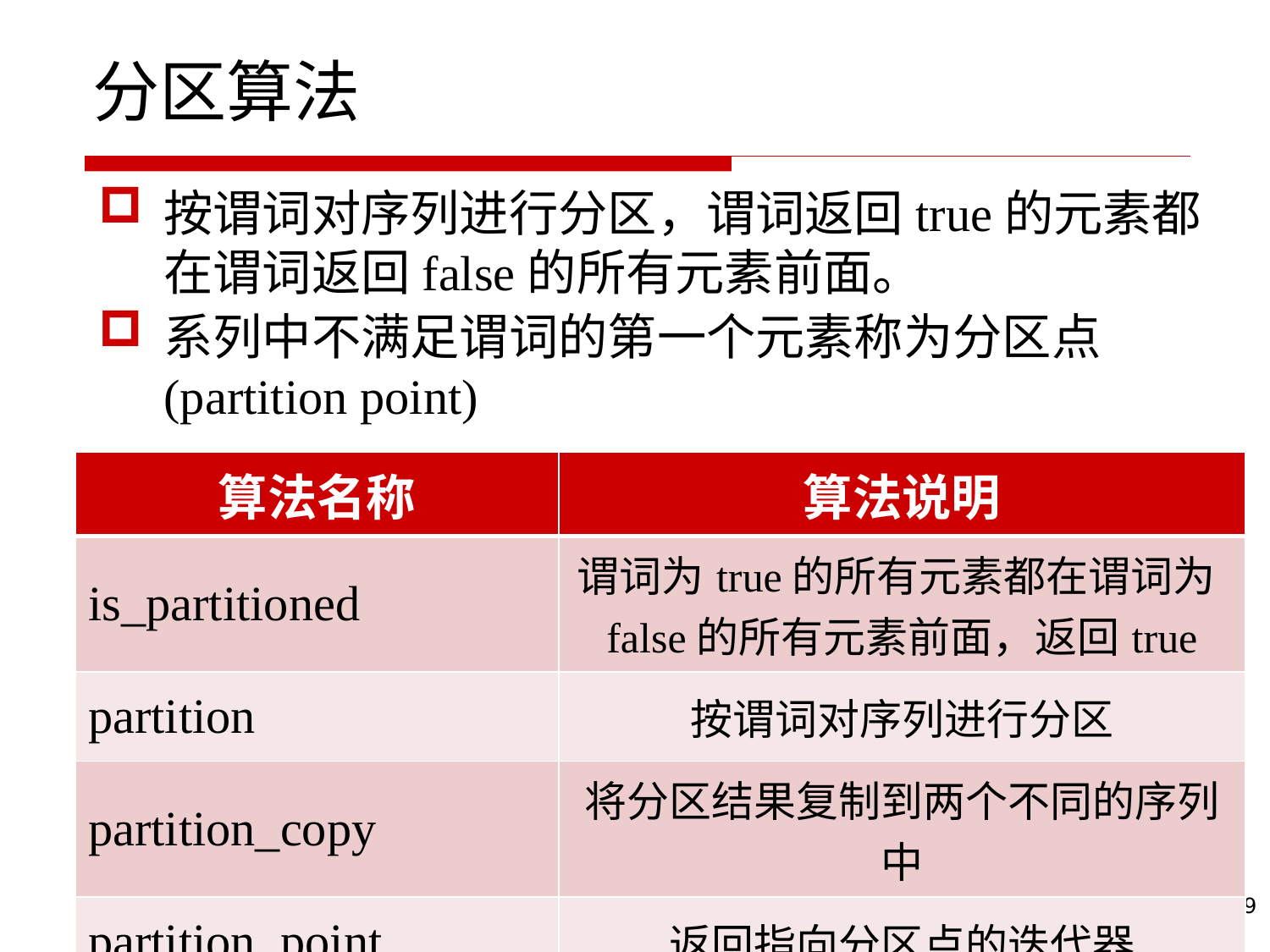

# 分区算法
按谓词对序列进行分区，谓词返回true的元素都在谓词返回false的所有元素前面。
系列中不满足谓词的第一个元素称为分区点(partition point)
| 算法名称 | 算法说明 |
| --- | --- |
| is\_partitioned | 谓词为true的所有元素都在谓词为false的所有元素前面，返回true |
| partition | 按谓词对序列进行分区 |
| partition\_copy | 将分区结果复制到两个不同的序列中 |
| partition\_point | 返回指向分区点的迭代器 |
19